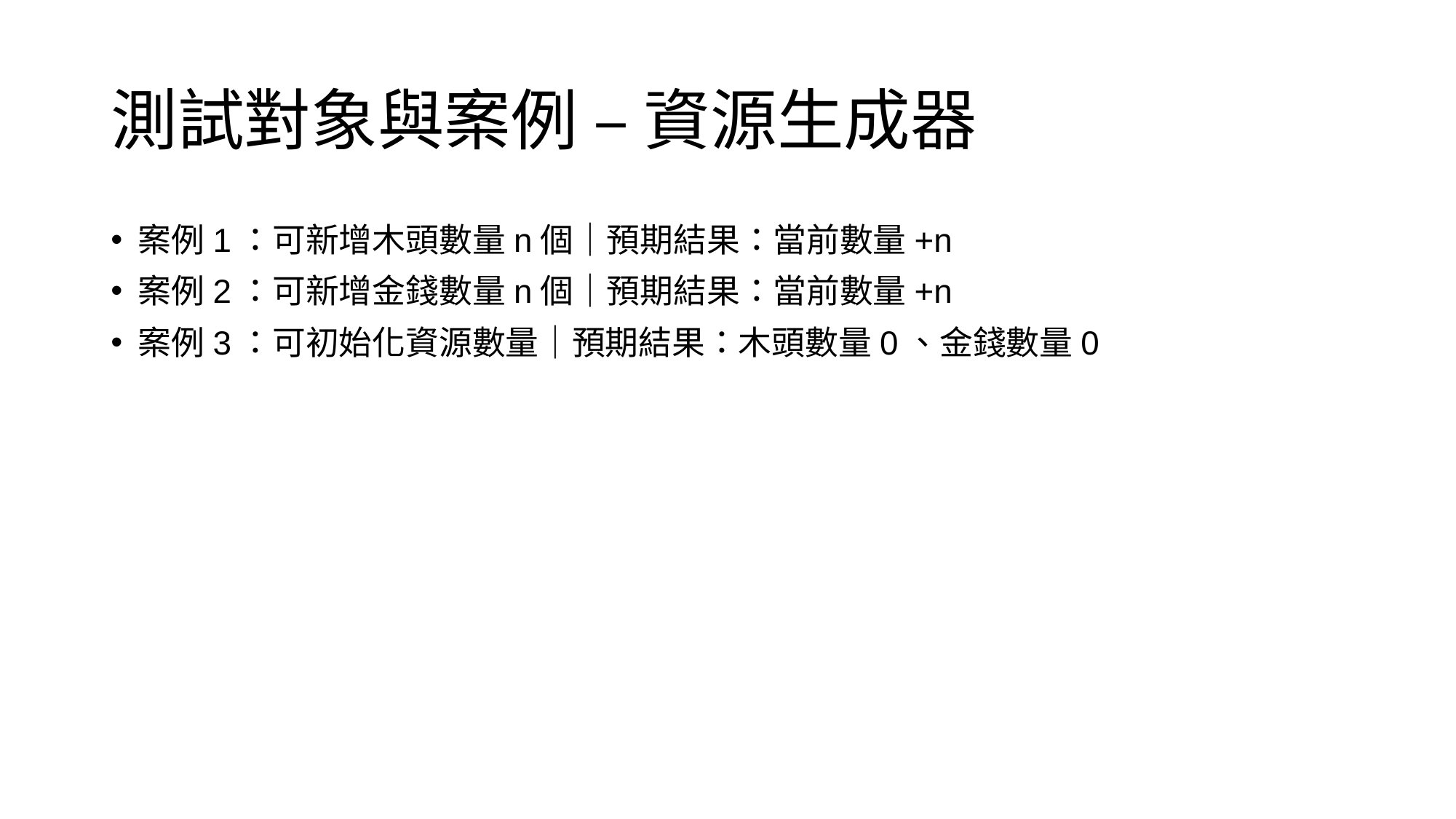

# 測試對象與案例 – 資源生成器
案例1：可新增木頭數量n個｜預期結果：當前數量+n
案例2：可新增金錢數量n個｜預期結果：當前數量+n
案例3：可初始化資源數量｜預期結果：木頭數量0、金錢數量0